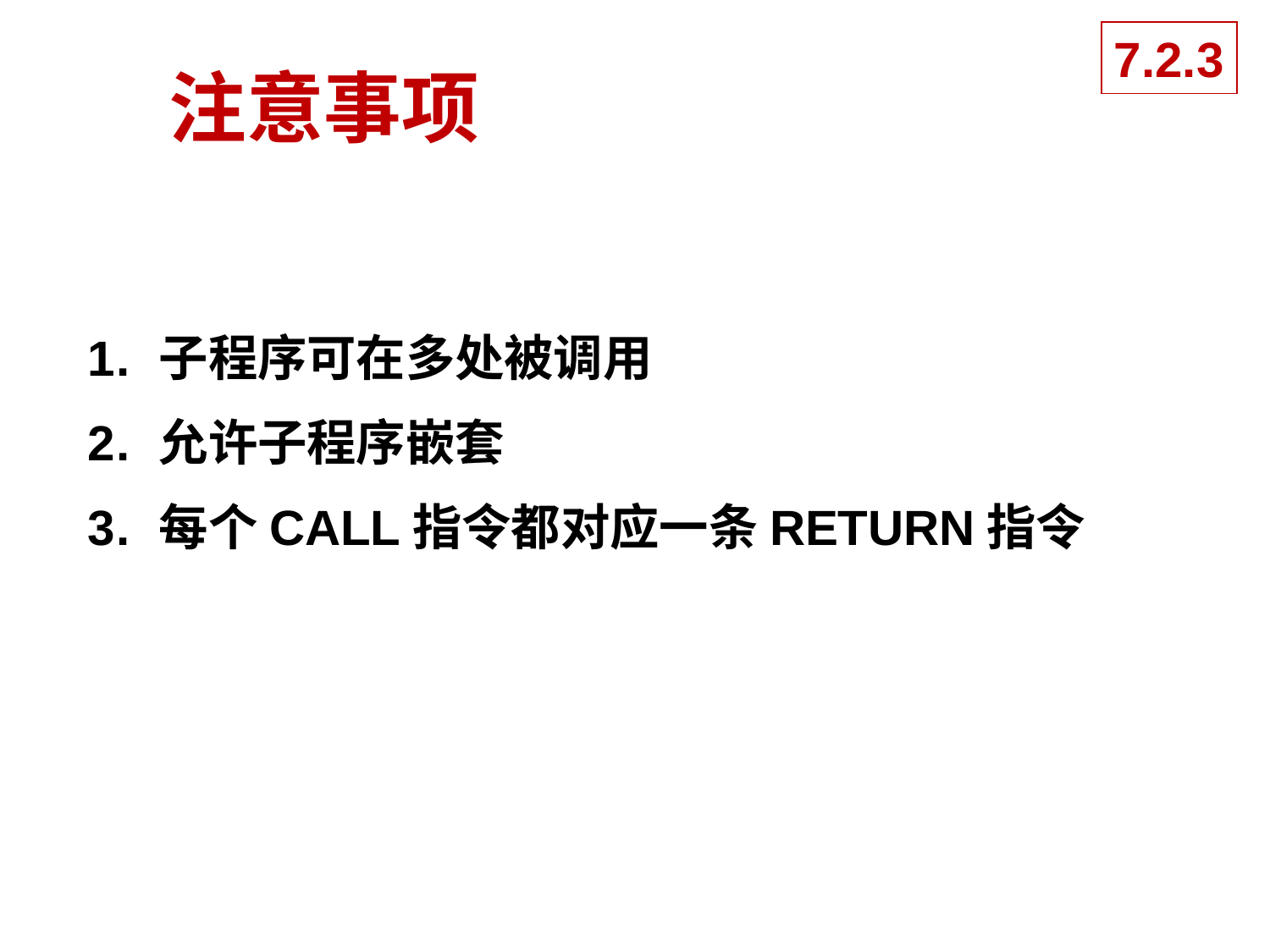

7.2.3
# 注意事项
子程序可在多处被调用
允许子程序嵌套
每个CALL指令都对应一条RETURN指令